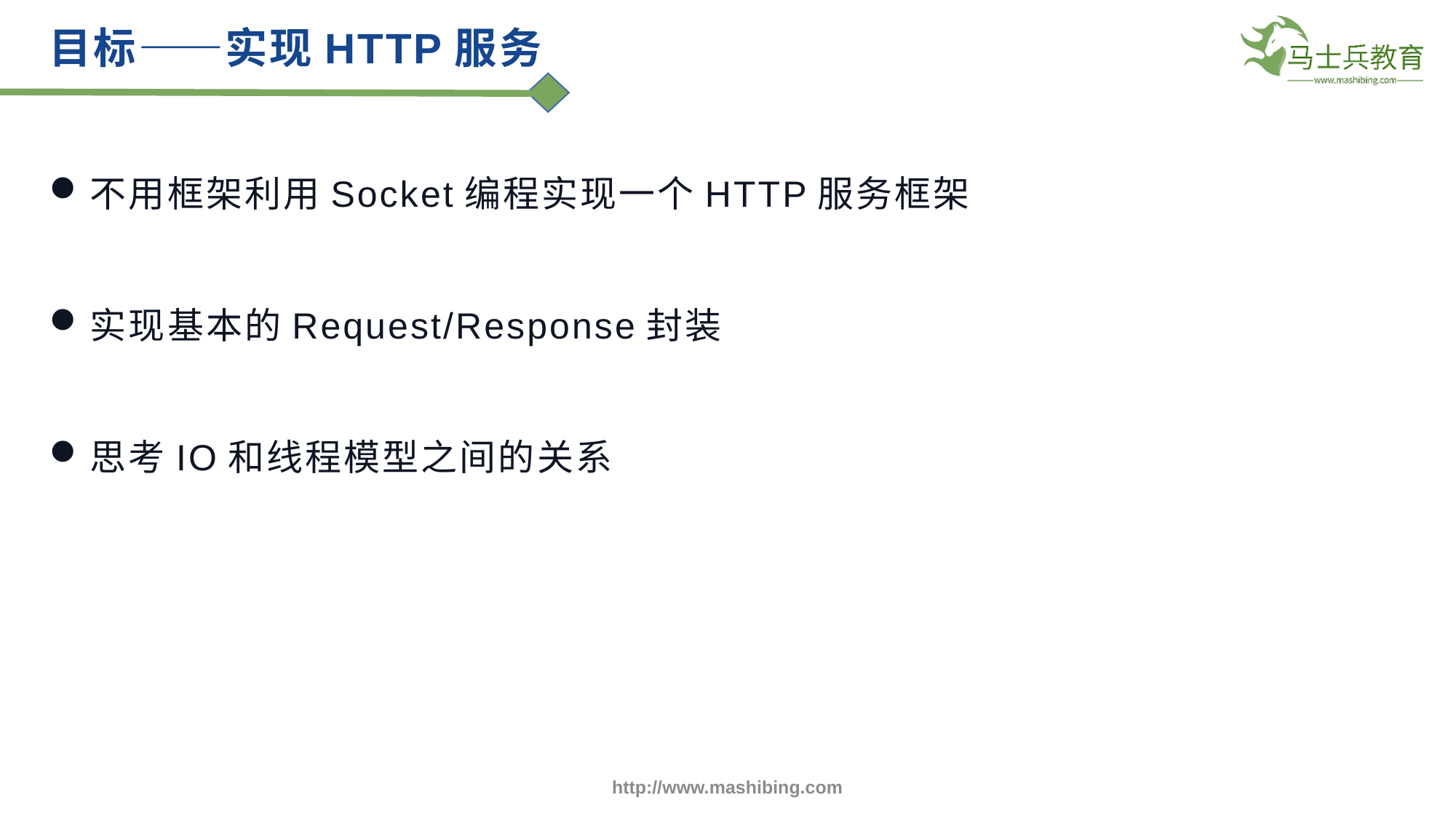

目标——实现HTTP服务
不用框架利用Socket编程实现一个HTTP服务框架

实现基本的Request/Response封装

思考IO和线程模型之间的关系